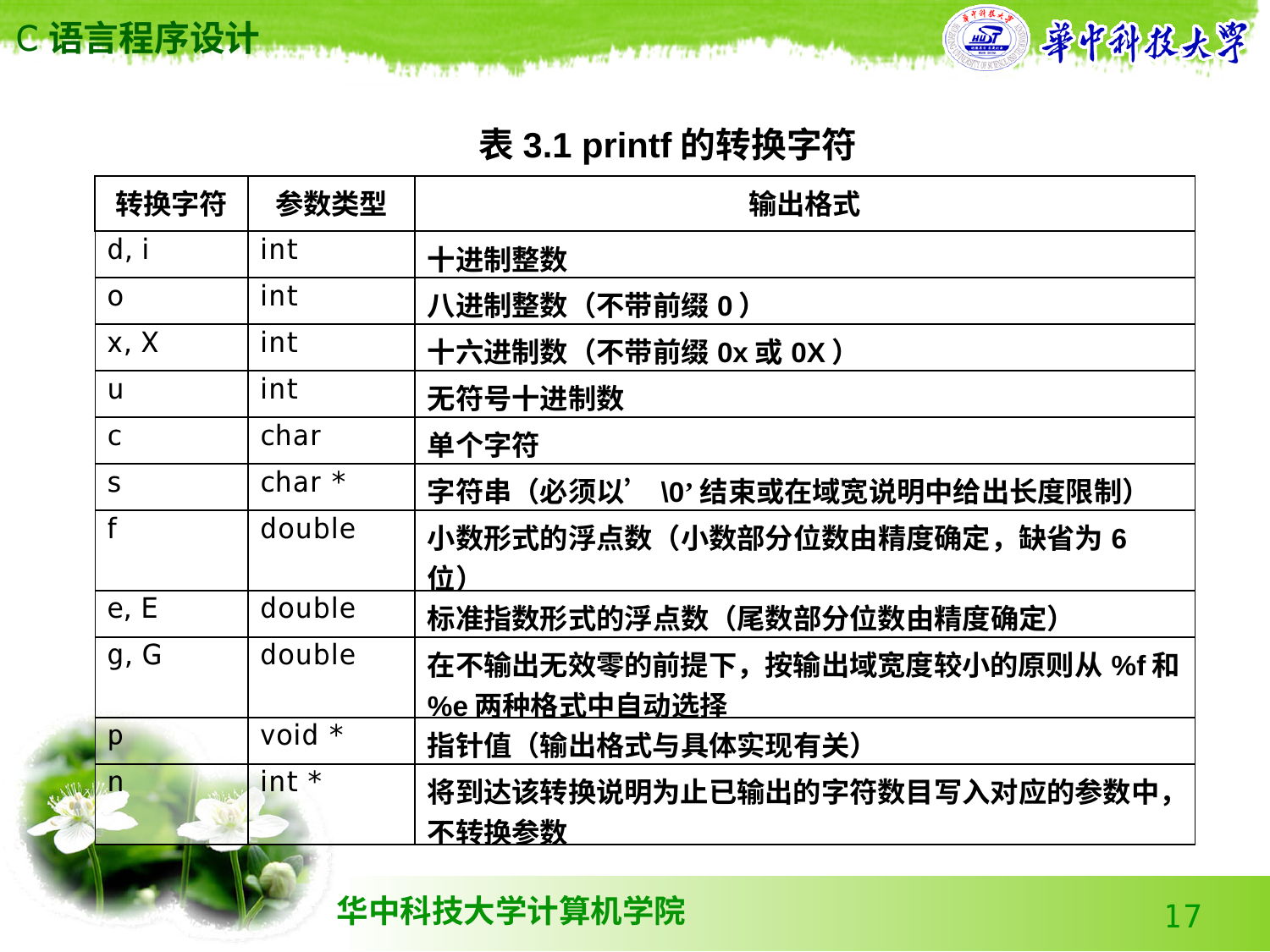

表3.1 printf的转换字符
| 转换字符 | 参数类型 | 输出格式 |
| --- | --- | --- |
| d, i | int | 十进制整数 |
| o | int | 八进制整数（不带前缀0） |
| x, X | int | 十六进制数（不带前缀0x或0X） |
| u | int | 无符号十进制数 |
| c | char | 单个字符 |
| s | char \* | 字符串（必须以’\0’结束或在域宽说明中给出长度限制） |
| f | double | 小数形式的浮点数（小数部分位数由精度确定，缺省为6位） |
| e, E | double | 标准指数形式的浮点数（尾数部分位数由精度确定） |
| g, G | double | 在不输出无效零的前提下，按输出域宽度较小的原则从%f和%e两种格式中自动选择 |
| p | void \* | 指针值（输出格式与具体实现有关） |
| n | int \* | 将到达该转换说明为止已输出的字符数目写入对应的参数中，不转换参数 |
17